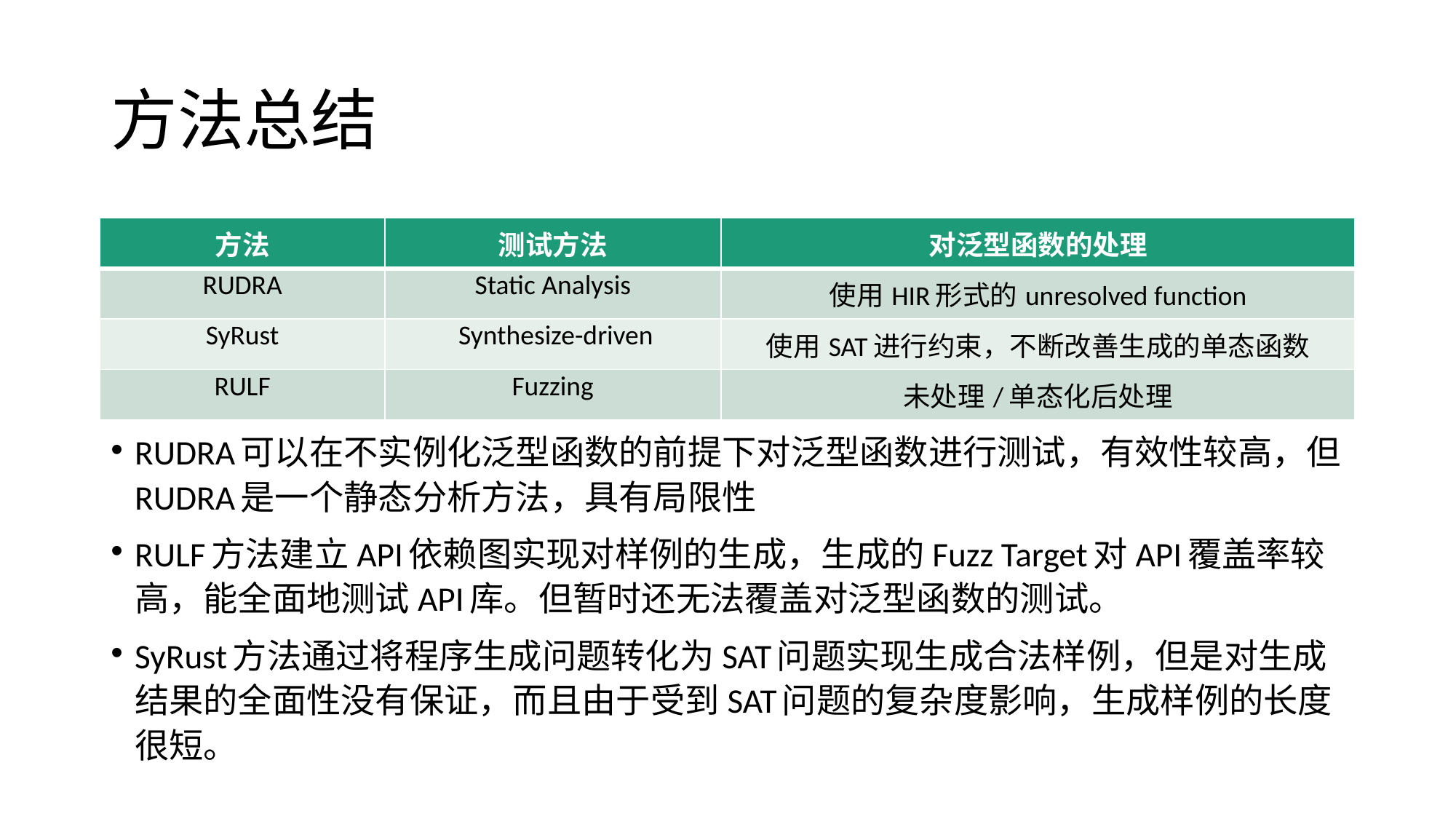

# 方法总结
| 方法 | 测试方法 | 对泛型函数的处理 |
| --- | --- | --- |
| RUDRA | Static Analysis | 使用HIR形式的unresolved function |
| SyRust | Synthesize-driven | 使用SAT进行约束，不断改善生成的单态函数 |
| RULF | Fuzzing | 未处理/单态化后处理 |
RUDRA可以在不实例化泛型函数的前提下对泛型函数进行测试，有效性较高，但RUDRA是一个静态分析方法，具有局限性
RULF方法建立API依赖图实现对样例的生成，生成的Fuzz Target对API覆盖率较高，能全面地测试API库。但暂时还无法覆盖对泛型函数的测试。
SyRust方法通过将程序生成问题转化为SAT问题实现生成合法样例，但是对生成结果的全面性没有保证，而且由于受到SAT问题的复杂度影响，生成样例的长度很短。